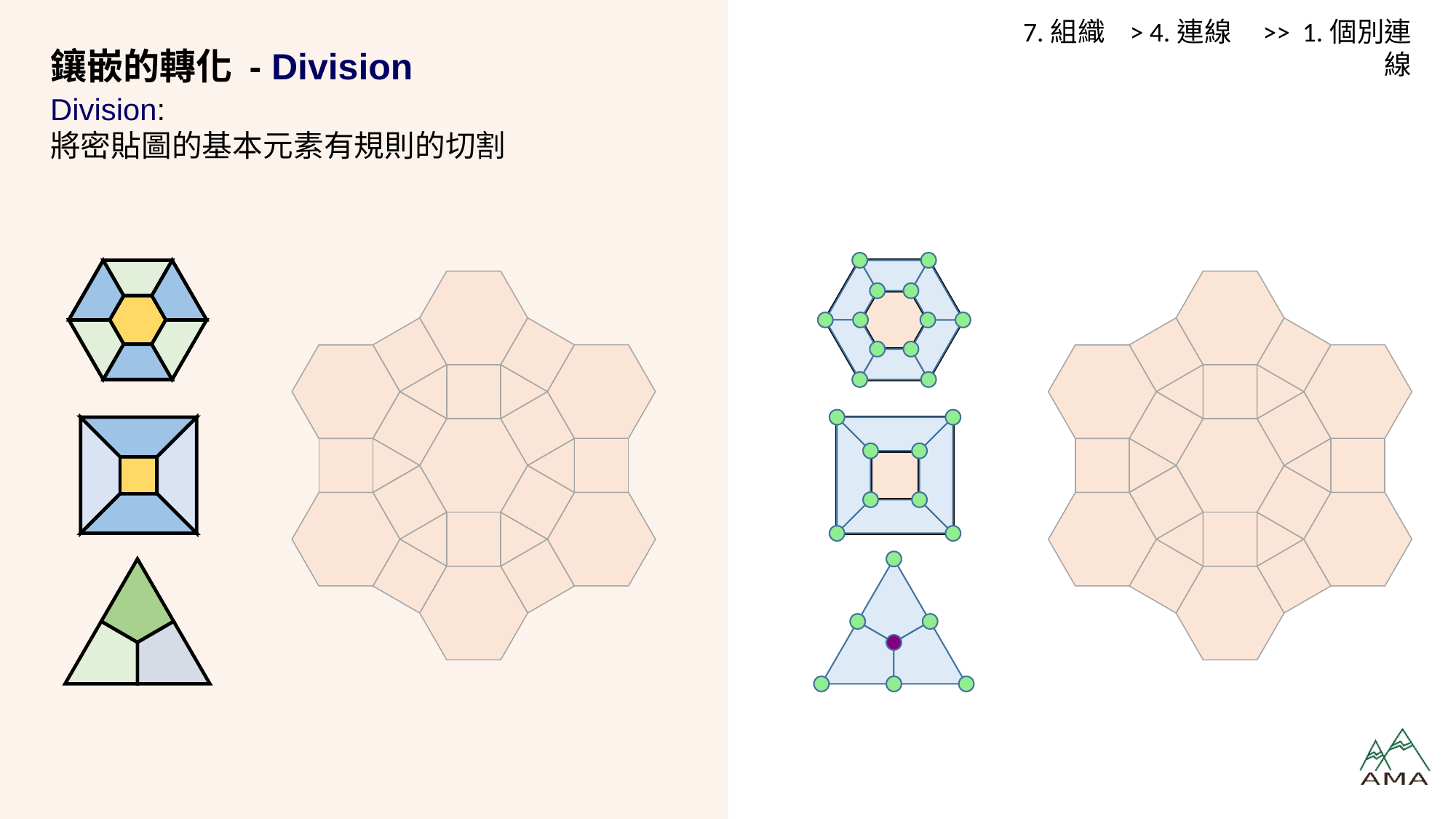

7.組織   > 4.連線    >>  1.個別連線
# 鑲嵌的轉化 - Division
Division:
將密貼圖的基本元素有規則的切割